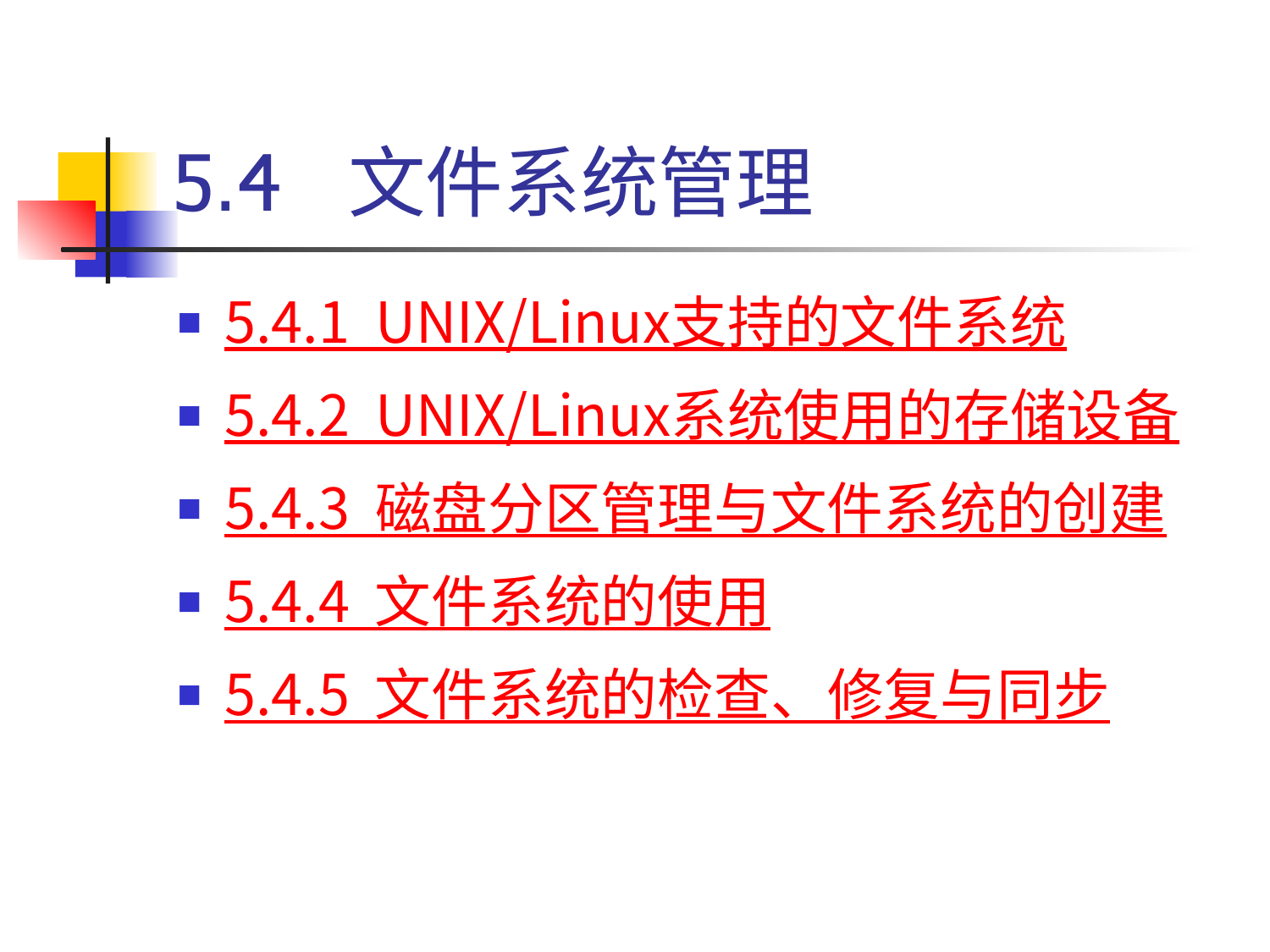

# 5.4  文件系统管理
5.4.1  UNIX/Linux支持的文件系统
5.4.2  UNIX/Linux系统使用的存储设备
5.4.3  磁盘分区管理与文件系统的创建
5.4.4  文件系统的使用
5.4.5  文件系统的检查、修复与同步